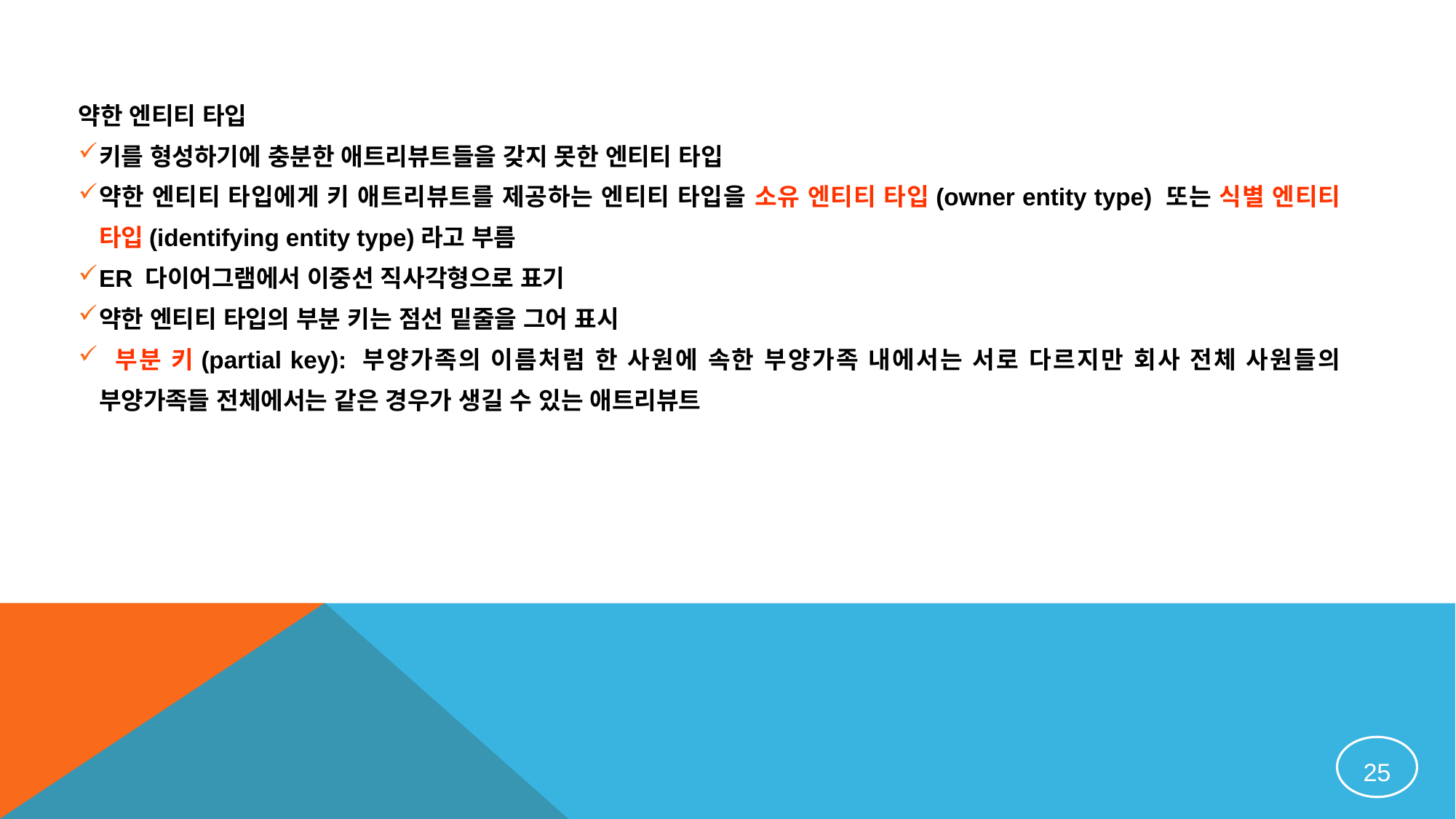

약한 엔티티 타입
키를 형성하기에 충분한 애트리뷰트들을 갖지 못한 엔티티 타입
약한 엔티티 타입에게 키 애트리뷰트를 제공하는 엔티티 타입을 소유 엔티티 타입(owner entity type) 또는 식별 엔티티 타입(identifying entity type)라고 부름
ER 다이어그램에서 이중선 직사각형으로 표기
약한 엔티티 타입의 부분 키는 점선 밑줄을 그어 표시
 부분 키(partial key): 부양가족의 이름처럼 한 사원에 속한 부양가족 내에서는 서로 다르지만 회사 전체 사원들의 부양가족들 전체에서는 같은 경우가 생길 수 있는 애트리뷰트
25